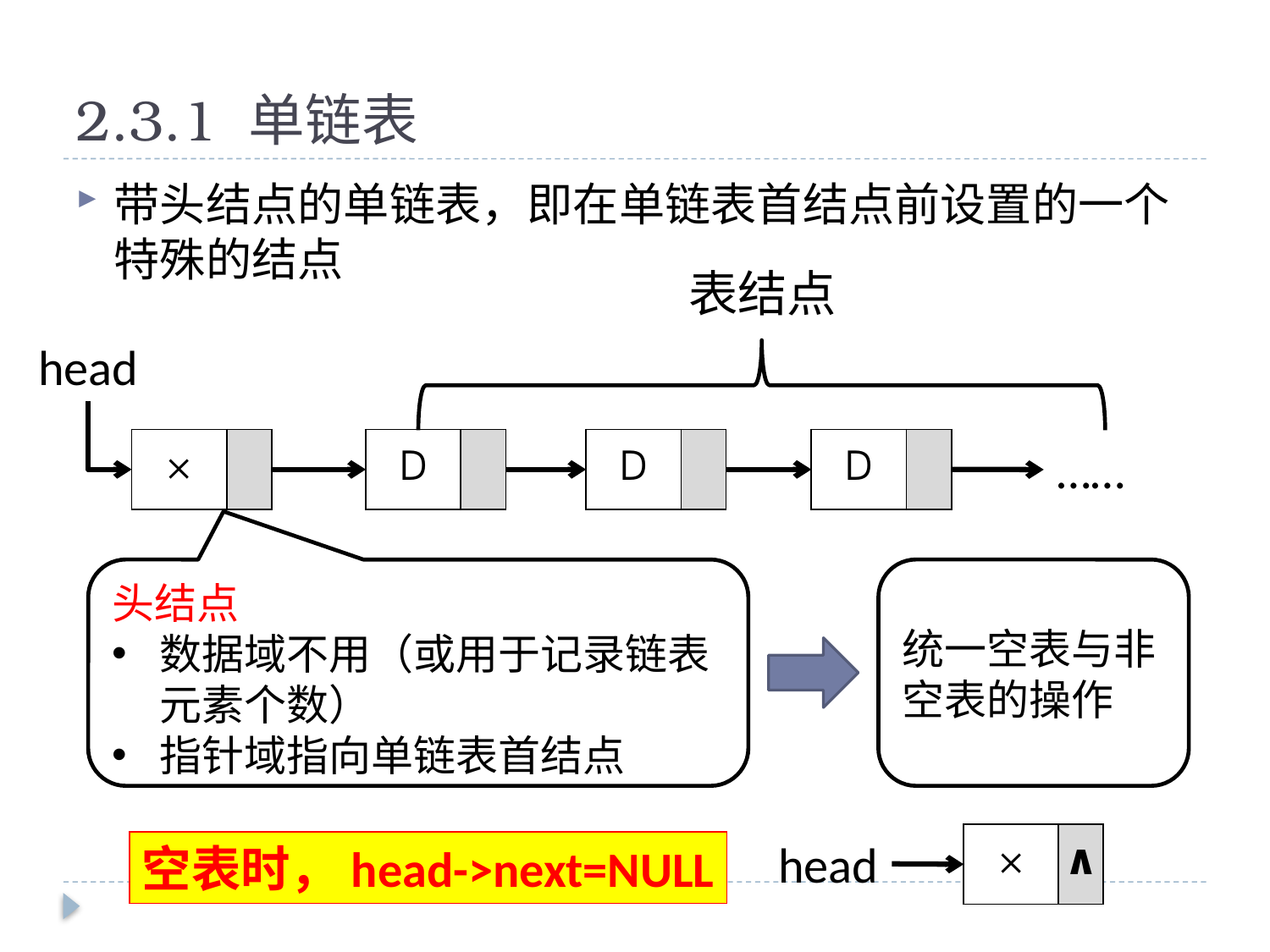

# 2.3.1 单链表

带头结点的单链表，即在单链表首结点前设置的一个特殊的结点
表结点
head
| × |  |
| --- | --- |
| D |  |
| --- | --- |
| D |  |
| --- | --- |
| D |  |
| --- | --- |
……
头结点
数据域不用（或用于记录链表元素个数）
指针域指向单链表首结点
统一空表与非空表的操作

| × | ∧ |
| --- | --- |
head
空表时，head->next=NULL